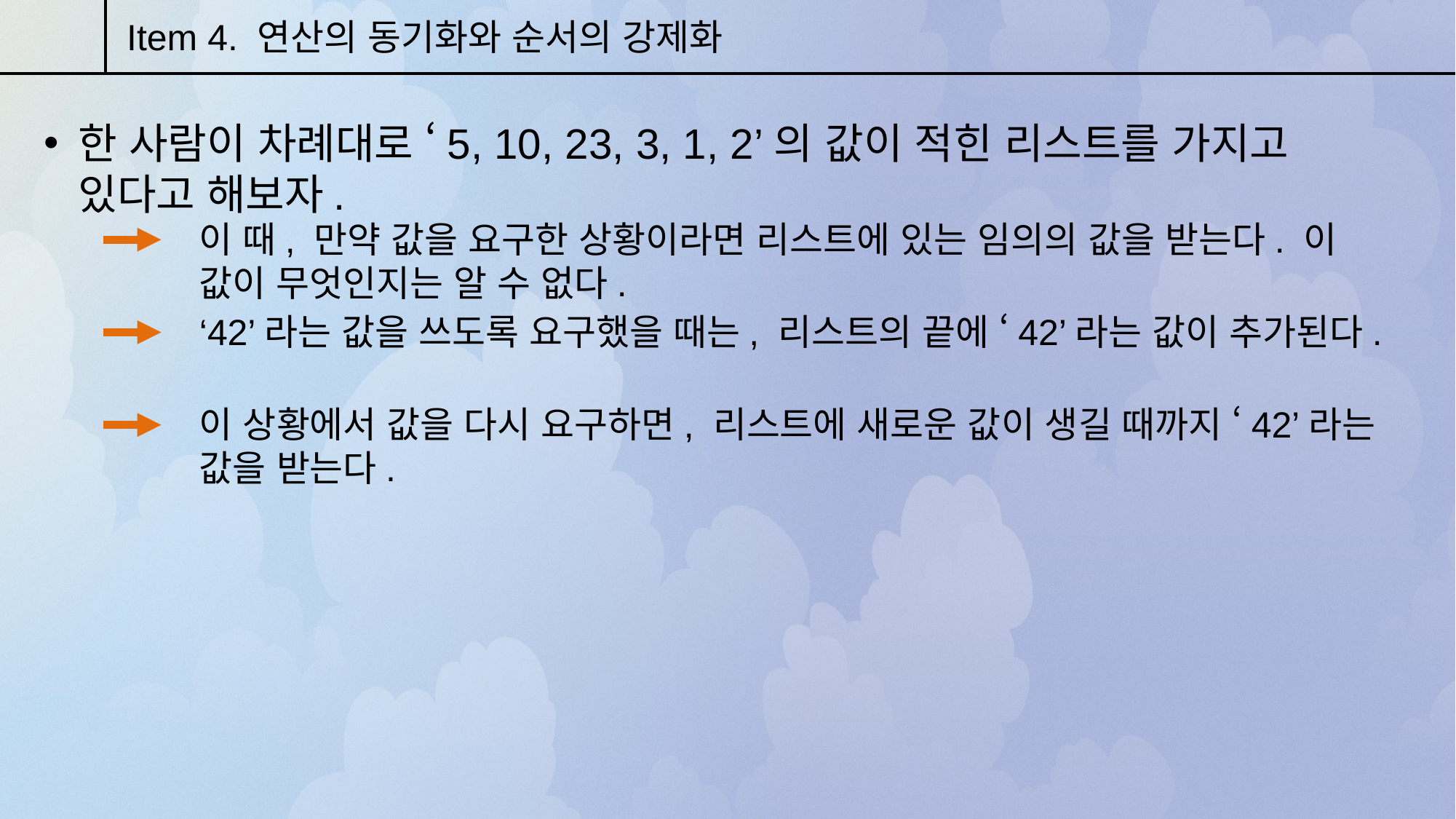

Item 4. 연산의 동기화와 순서의 강제화
한 사람이 차례대로 ‘5, 10, 23, 3, 1, 2’의 값이 적힌 리스트를 가지고 있다고 해보자.
이 때, 만약 값을 요구한 상황이라면 리스트에 있는 임의의 값을 받는다. 이 값이 무엇인지는 알 수 없다.
‘42’라는 값을 쓰도록 요구했을 때는, 리스트의 끝에 ‘42’라는 값이 추가된다.
이 상황에서 값을 다시 요구하면, 리스트에 새로운 값이 생길 때까지 ‘42’라는 값을 받는다.